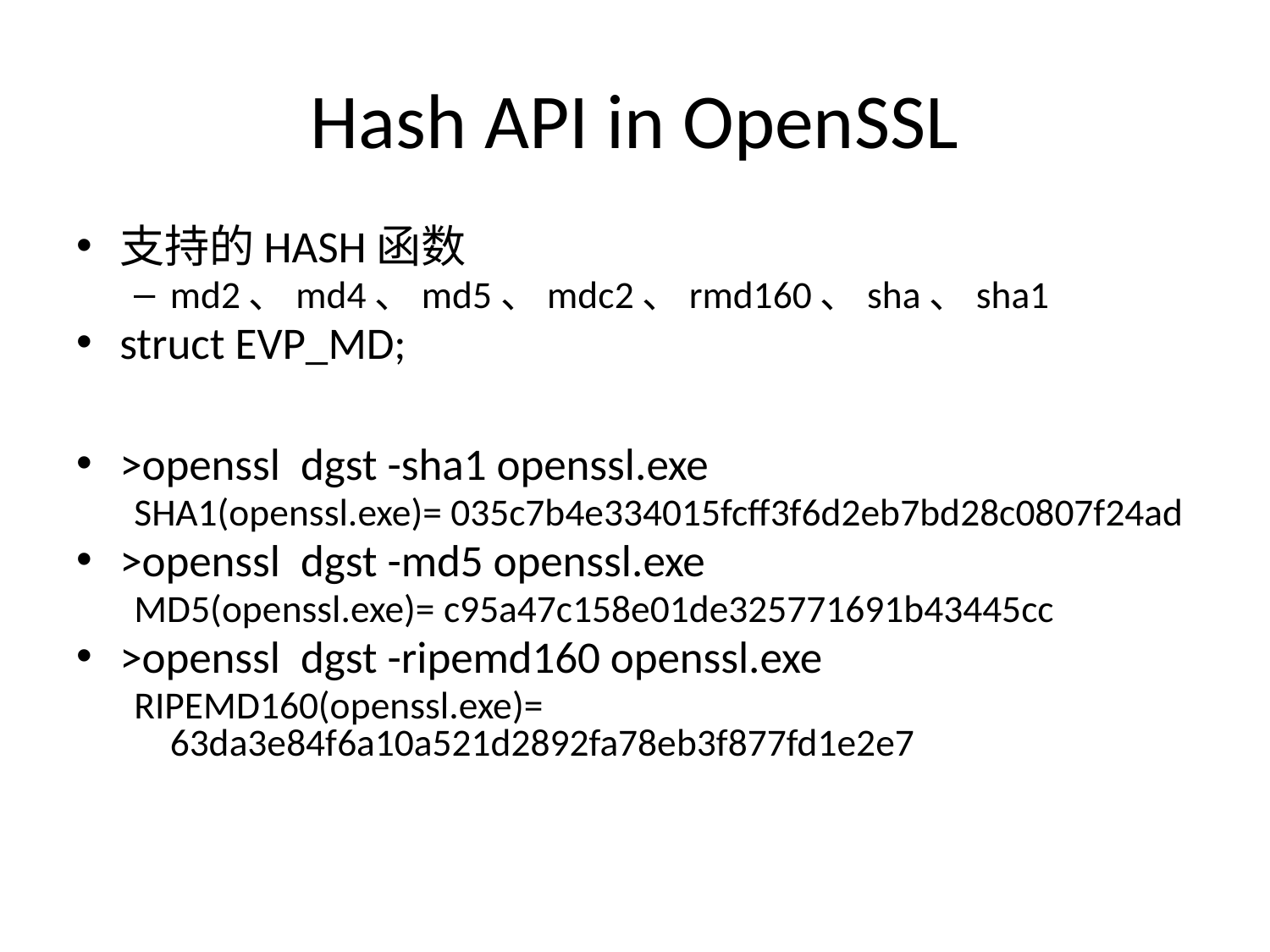

# Hash API in OpenSSL
支持的HASH函数
md2、md4、md5、mdc2、rmd160、sha、sha1
struct EVP_MD;

>openssl  dgst -sha1 openssl.exe
SHA1(openssl.exe)= 035c7b4e334015fcff3f6d2eb7bd28c0807f24ad
>openssl  dgst -md5 openssl.exe
MD5(openssl.exe)= c95a47c158e01de325771691b43445cc
>openssl  dgst -ripemd160 openssl.exe
RIPEMD160(openssl.exe)= 63da3e84f6a10a521d2892fa78eb3f877fd1e2e7